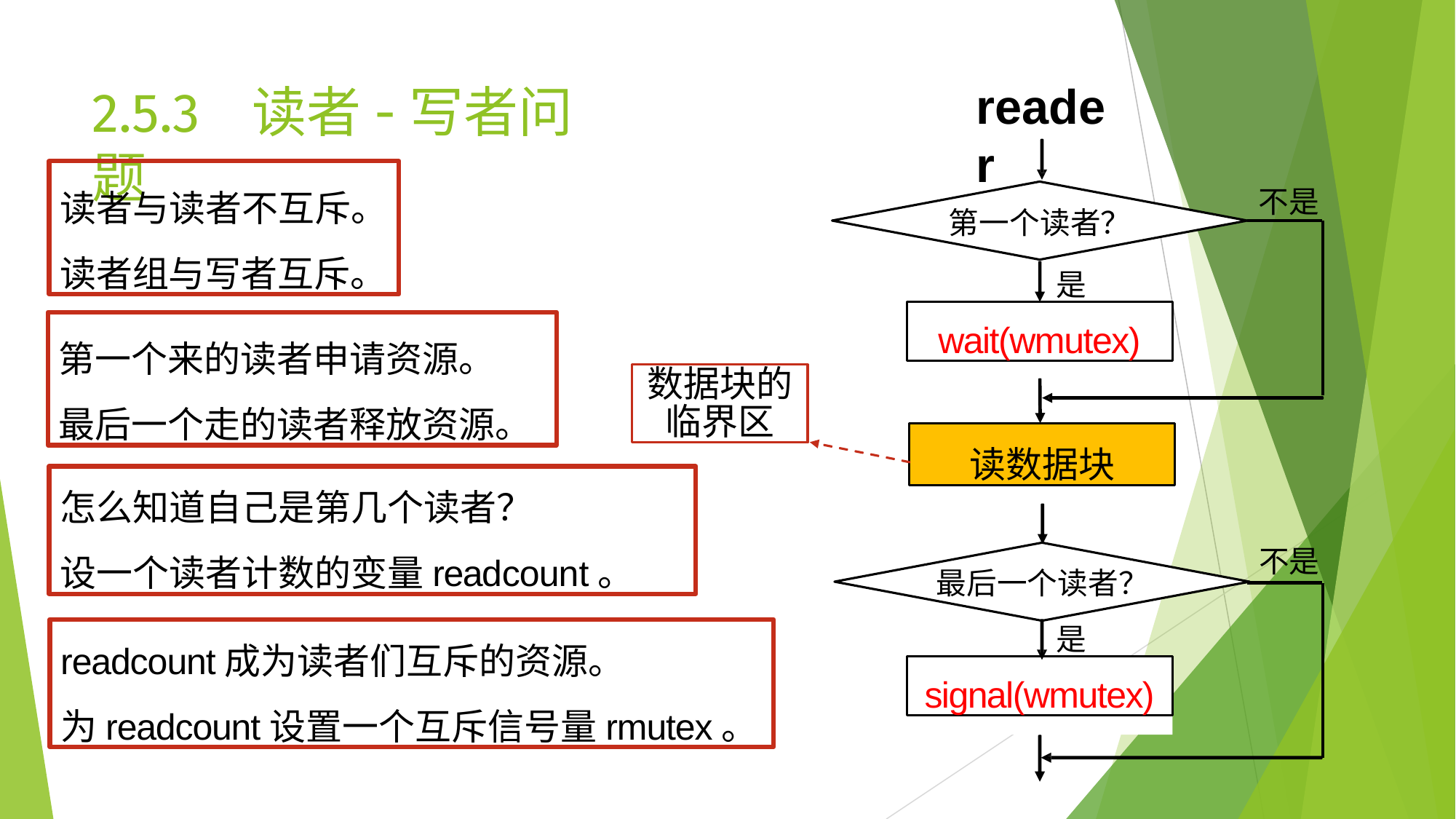

# reader
2.5.3	读者-写者问题

读者与读者不互斥。 读者组与写者互斥。

不是
第一个读者？
是

wait(wmutex)
第一个来的读者申请资源。  最后一个走的读者释放资源。
数据块的
临界区
读数据块

怎么知道自己是第几个读者？
设一个读者计数的变量readcount。

不是
最后一个读者？

是

readcount成为读者们互斥的资源。
为readcount设置一个互斥信号量rmutex。

signal(wmutex)